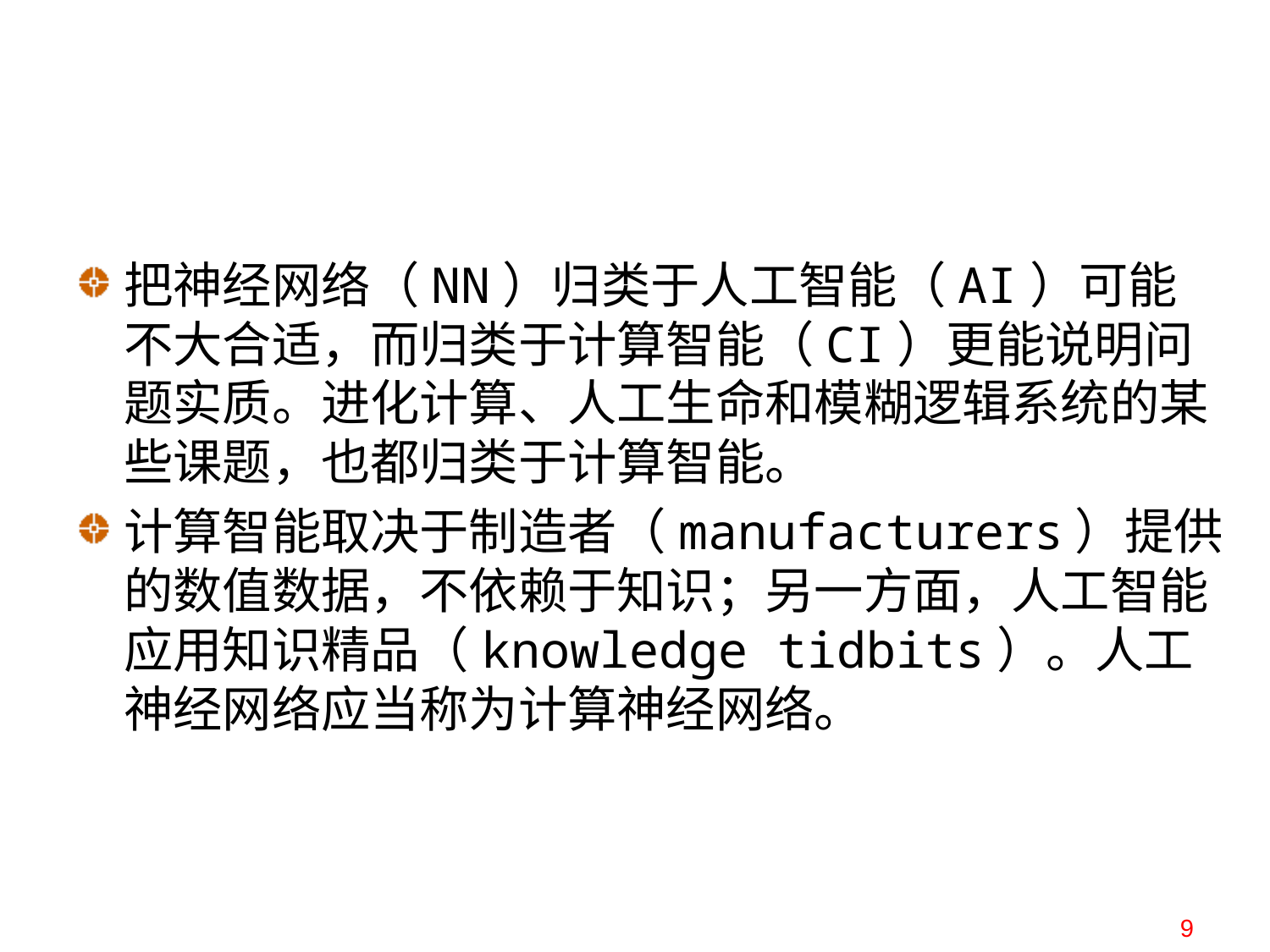

把神经网络（NN）归类于人工智能（AI）可能不大合适，而归类于计算智能（CI）更能说明问题实质。进化计算、人工生命和模糊逻辑系统的某些课题，也都归类于计算智能。
计算智能取决于制造者（manufacturers）提供的数值数据，不依赖于知识；另一方面，人工智能应用知识精品（knowledge tidbits）。人工神经网络应当称为计算神经网络。
9